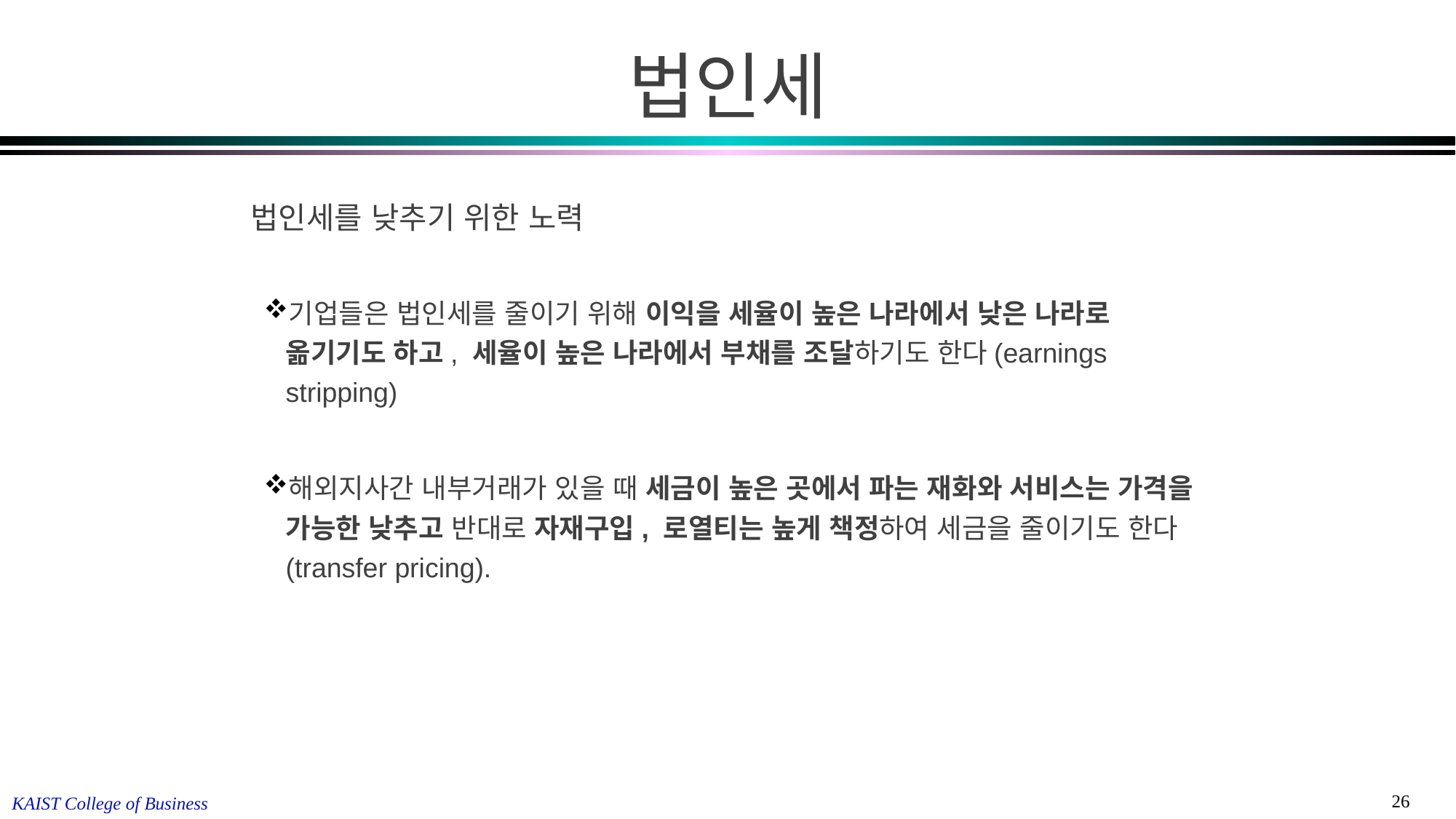

법인세
법인세를 낮추기 위한 노력

기업들은 법인세를 줄이기 위해 이익을 세율이 높은 나라에서 낮은 나라로 옮기기도 하고, 세율이 높은 나라에서 부채를 조달하기도 한다(earnings stripping)

해외지사간 내부거래가 있을 때 세금이 높은 곳에서 파는 재화와 서비스는 가격을 가능한 낮추고 반대로 자재구입, 로열티는 높게 책정하여 세금을 줄이기도 한다(transfer pricing).